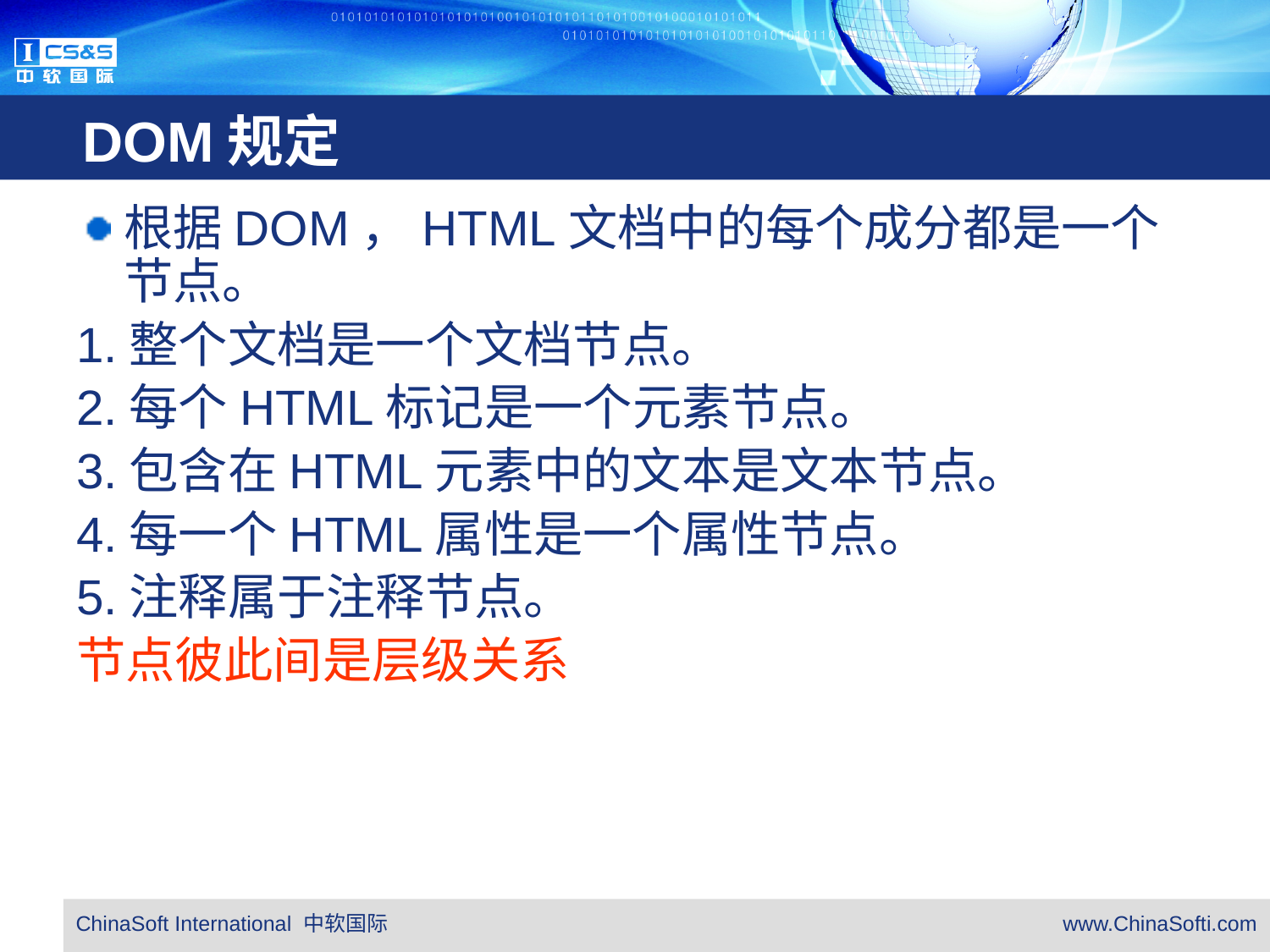

# DOM规定
根据DOM，HTML文档中的每个成分都是一个节点。
1.整个文档是一个文档节点。
2.每个HTML标记是一个元素节点。
3.包含在HTML元素中的文本是文本节点。
4.每一个HTML属性是一个属性节点。
5.注释属于注释节点。
节点彼此间是层级关系